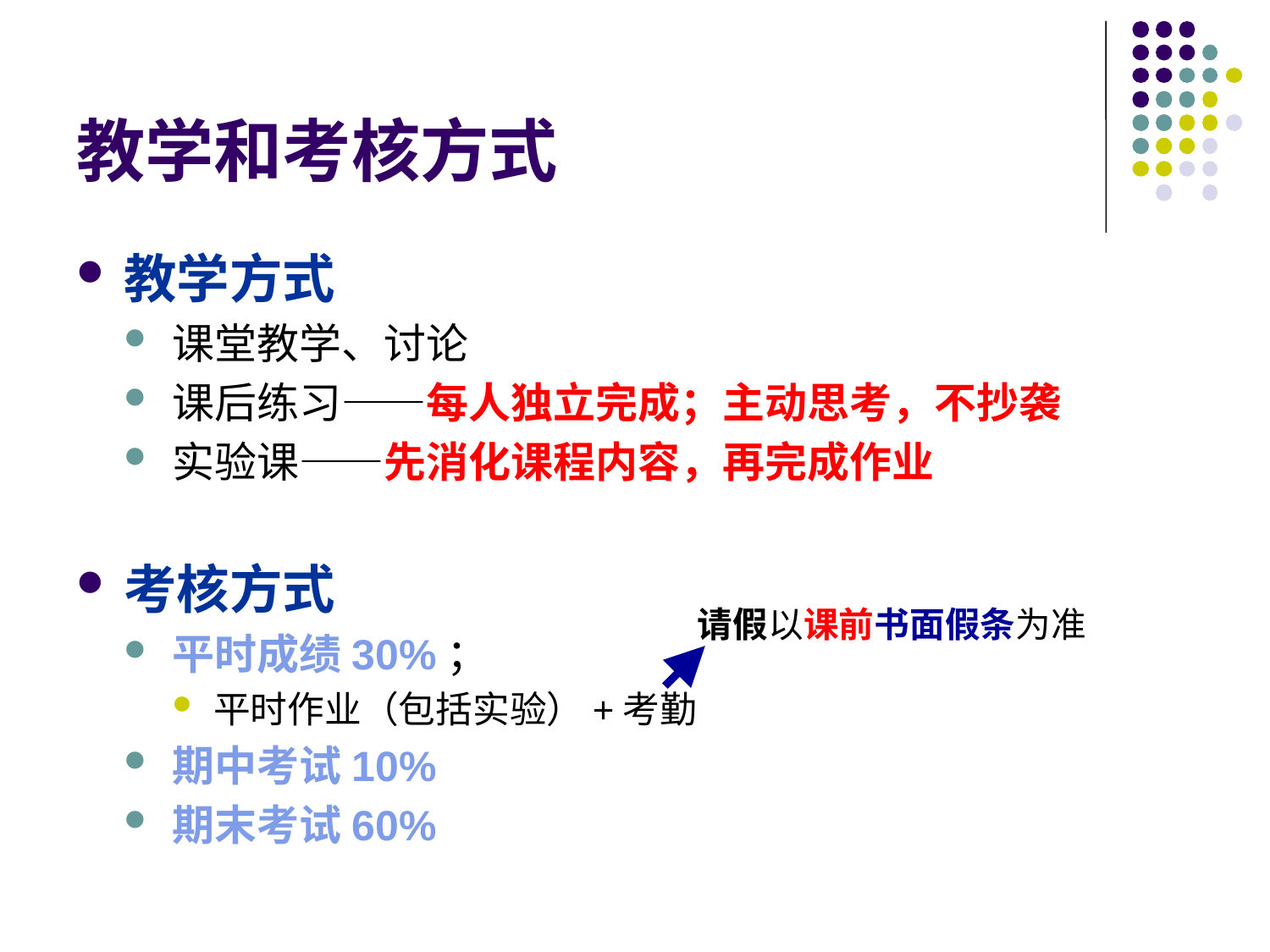

# 教学和考核方式
教学方式
课堂教学、讨论
课后练习——每人独立完成；主动思考，不抄袭
实验课——先消化课程内容，再完成作业

考核方式
平时成绩30%；
平时作业（包括实验）+考勤
期中考试10%
期末考试60%
请假以课前书面假条为准